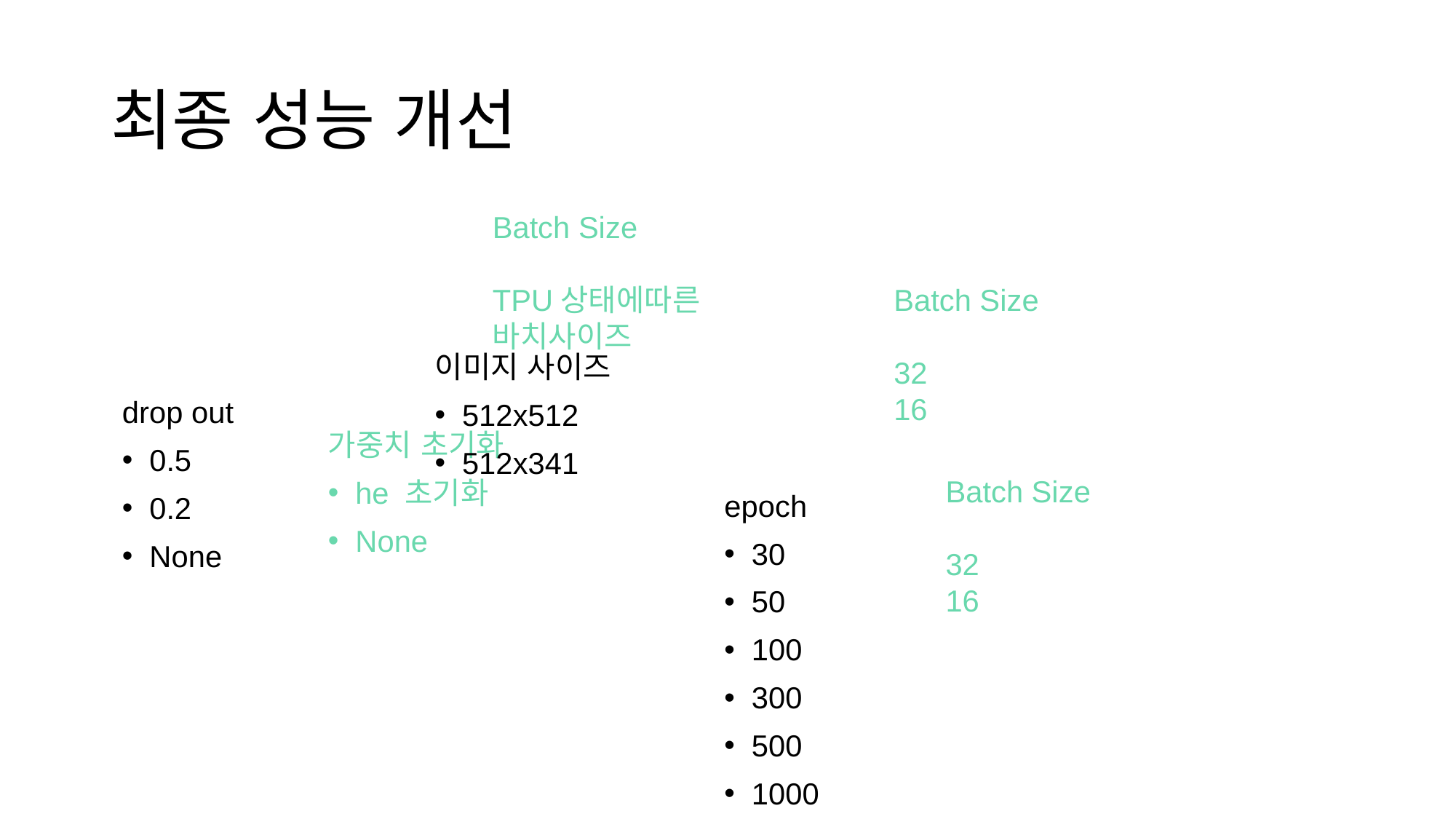

# 최종 성능 개선
Batch Size

TPU상태에따른 바치사이즈

Batch Size

32
16

이미지 사이즈
512x512
512x341
drop out
0.5
0.2
None

가중치 초기화
he 초기화
None

Batch Size

32
16

epoch
30
50
100
300
500
1000